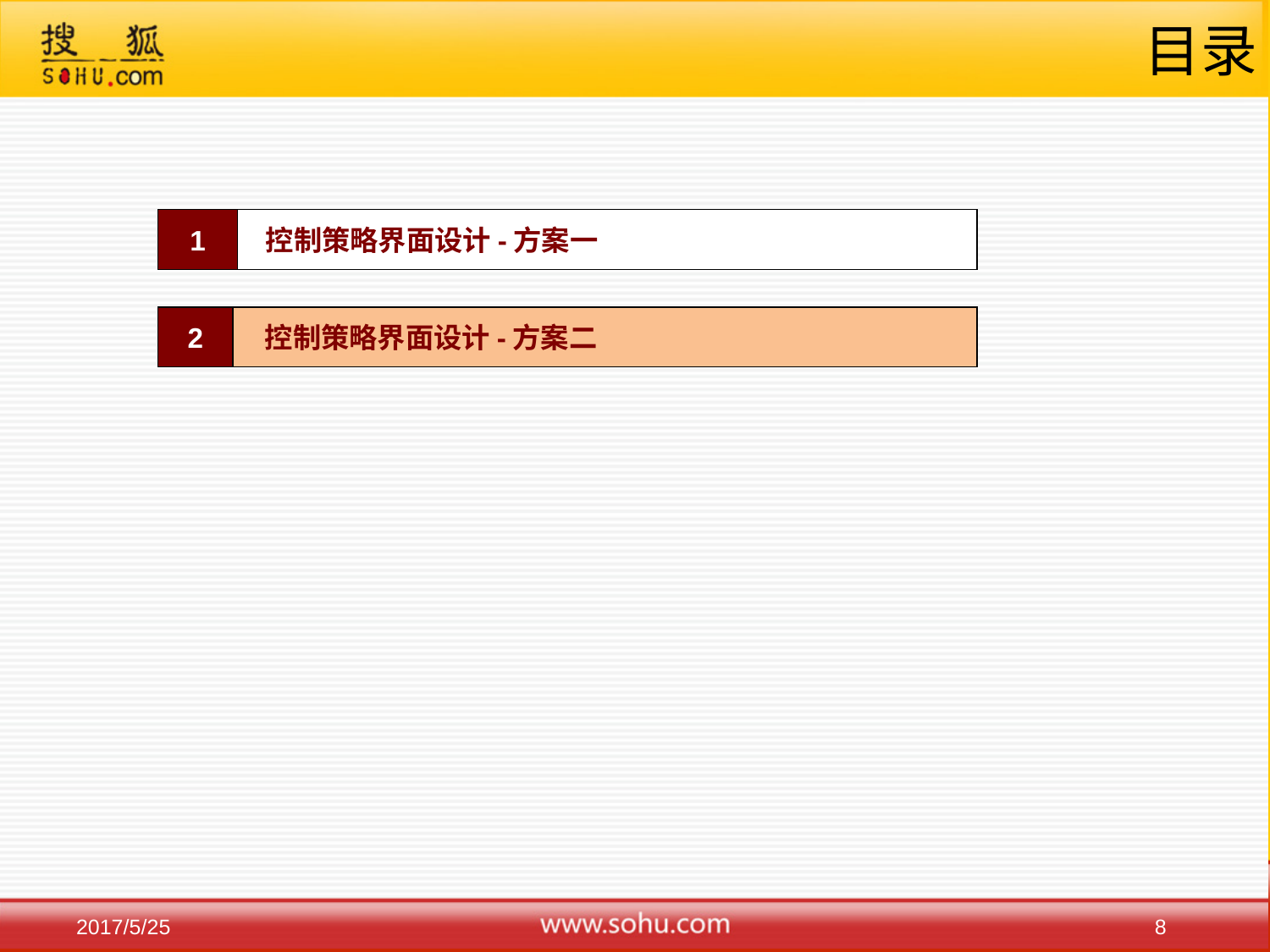

# 目录
1
   控制策略界面设计-方案一
2
   控制策略界面设计-方案二
  控制策略界面设计-方案二
8